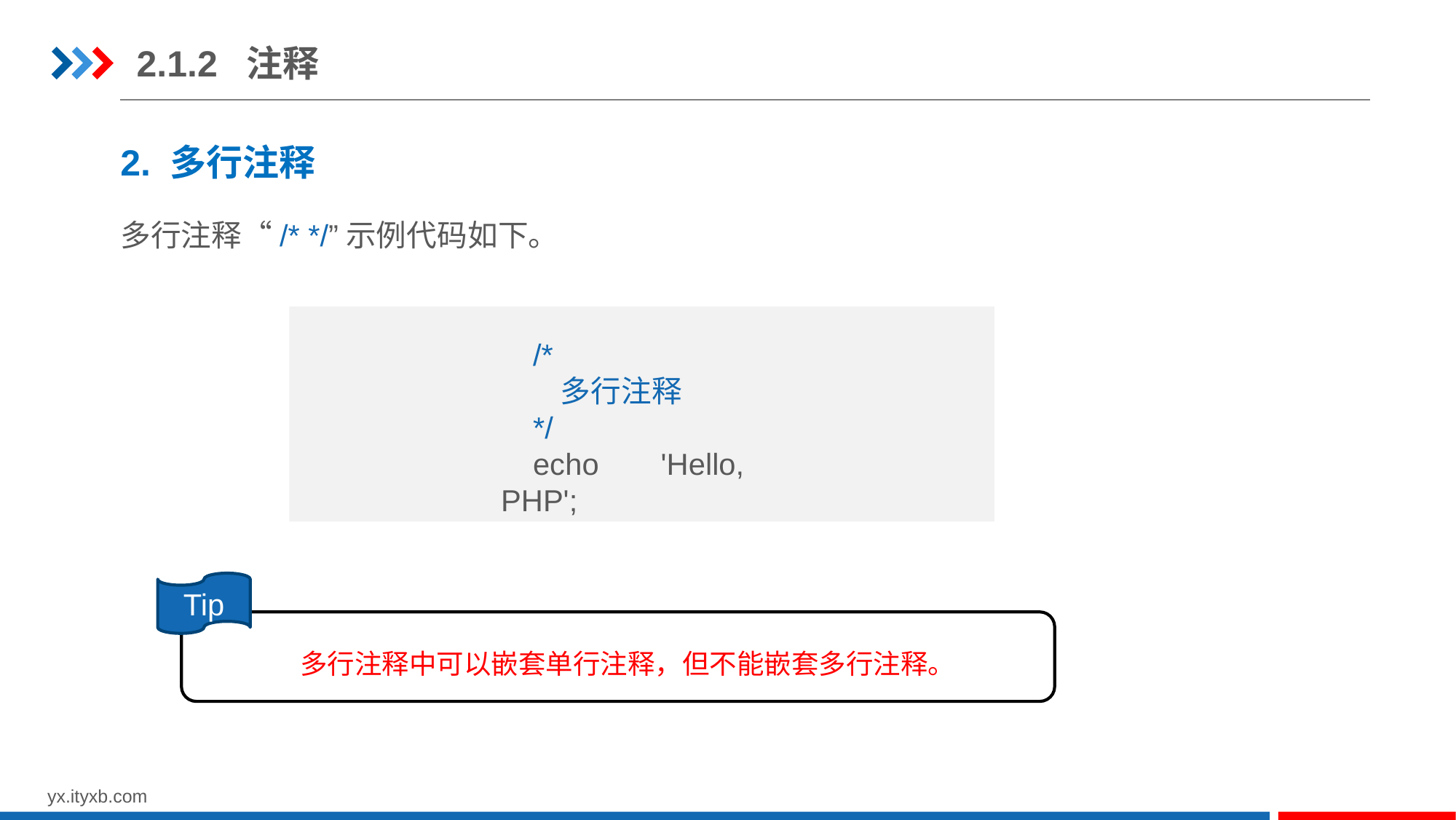

2.1.2  注释
2. 多行注释
多行注释“/* */”示例代码如下。

/*
   多行注释
*/
echo 'Hello, PHP';
Tip

多行注释中可以嵌套单行注释，但不能嵌套多行注释。